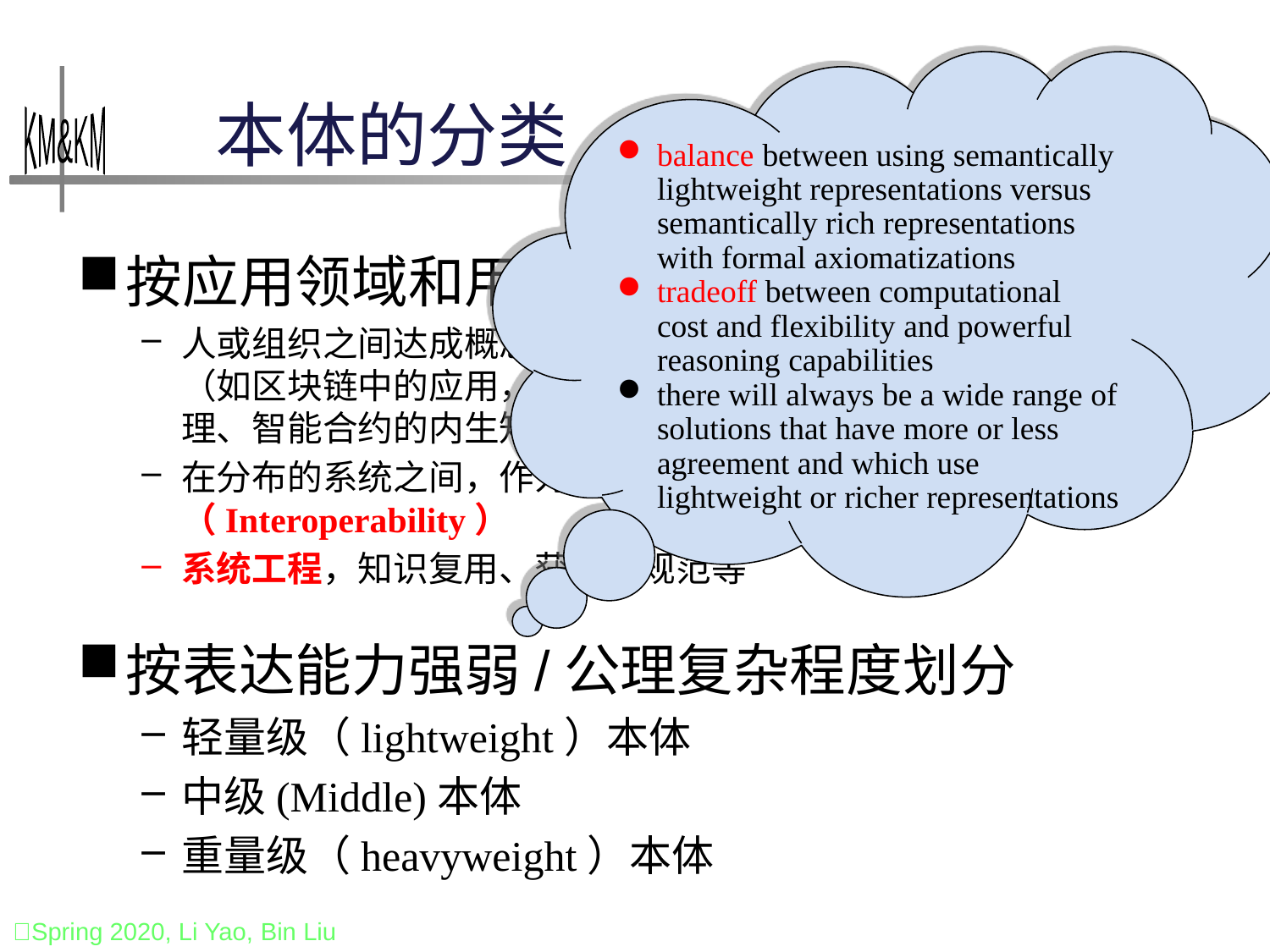

balance between using semantically lightweight representations versus semantically rich representations with formal axiomatizations
tradeoff between computational cost and flexibility and powerful reasoning capabilities
there will always be a wide range of solutions that have more or less agreement and which use lightweight or richer representations

# 本体的分类
按应用领域和用途划分
人或组织之间达成概念共识的通信（Communication）和管理（如区块链中的应用，Ontology Consensus Engine的核心共识管理、智能合约的内生知识管理和推理）
在分布的系统之间，作为数据交换格式，实现语义互操作（Interoperability）
系统工程，知识复用、获取、规范等
按表达能力强弱/公理复杂程度划分
轻量级（lightweight）本体
中级(Middle)本体
重量级（heavyweight）本体